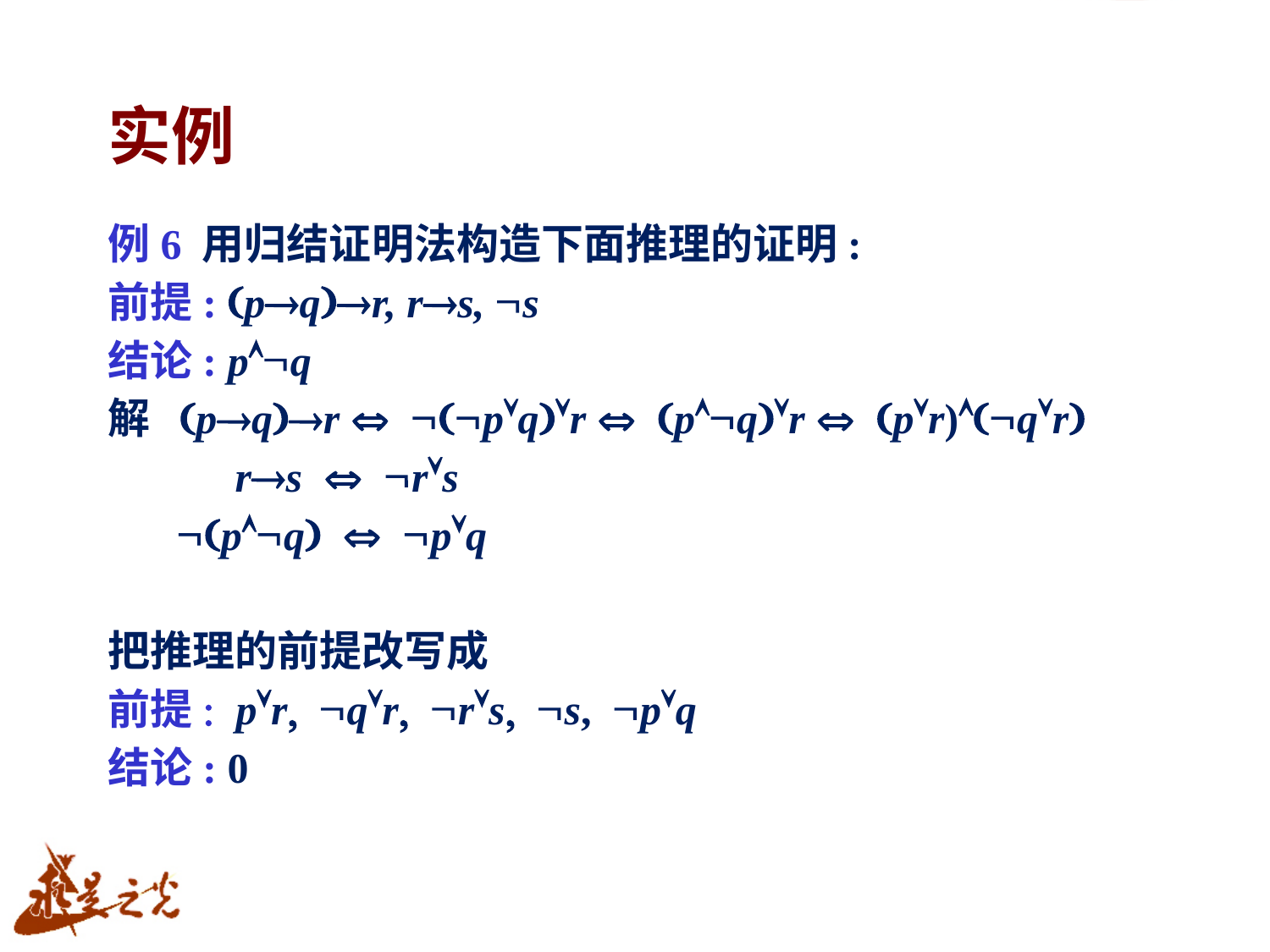

# 实例
例6 用归结证明法构造下面推理的证明:
前提: (p→q)→r, r→s, ¬s
结论: p∧¬q
解  (p→q)→r ⇔ ¬(¬p∨q)∨r ⇔ (p∧¬q)∨r ⇔ (p∨r)∧(¬q∨r)
      r→s ⇔ ¬r∨s
 ¬(p∧¬q) ⇔ ¬p∨q

把推理的前提改写成
前提: p∨r, ¬q∨r, ¬r∨s, ¬s, ¬p∨q
结论: 0
19